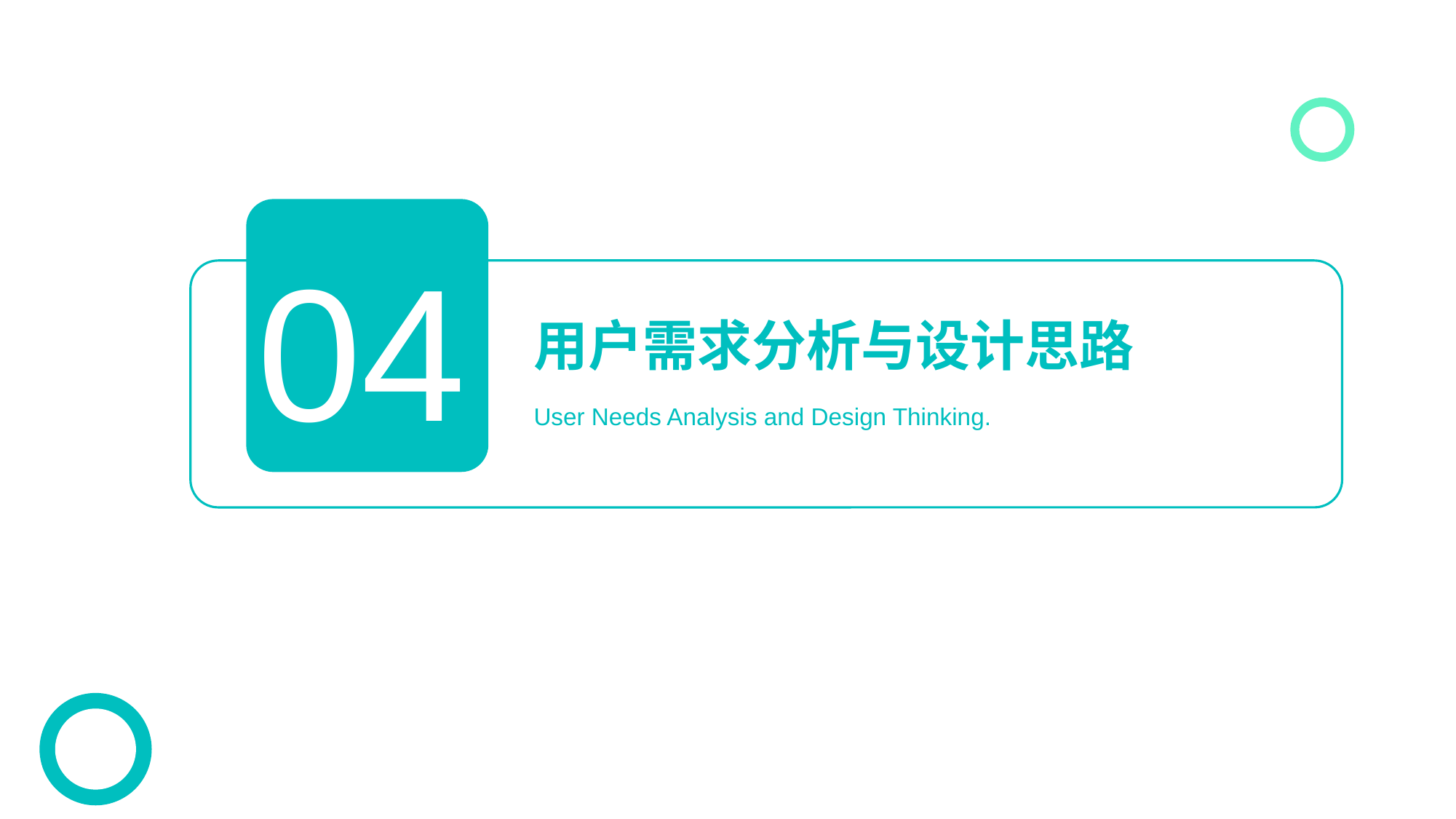

04

用户需求分析与设计思路
User Needs Analysis and Design Thinking.